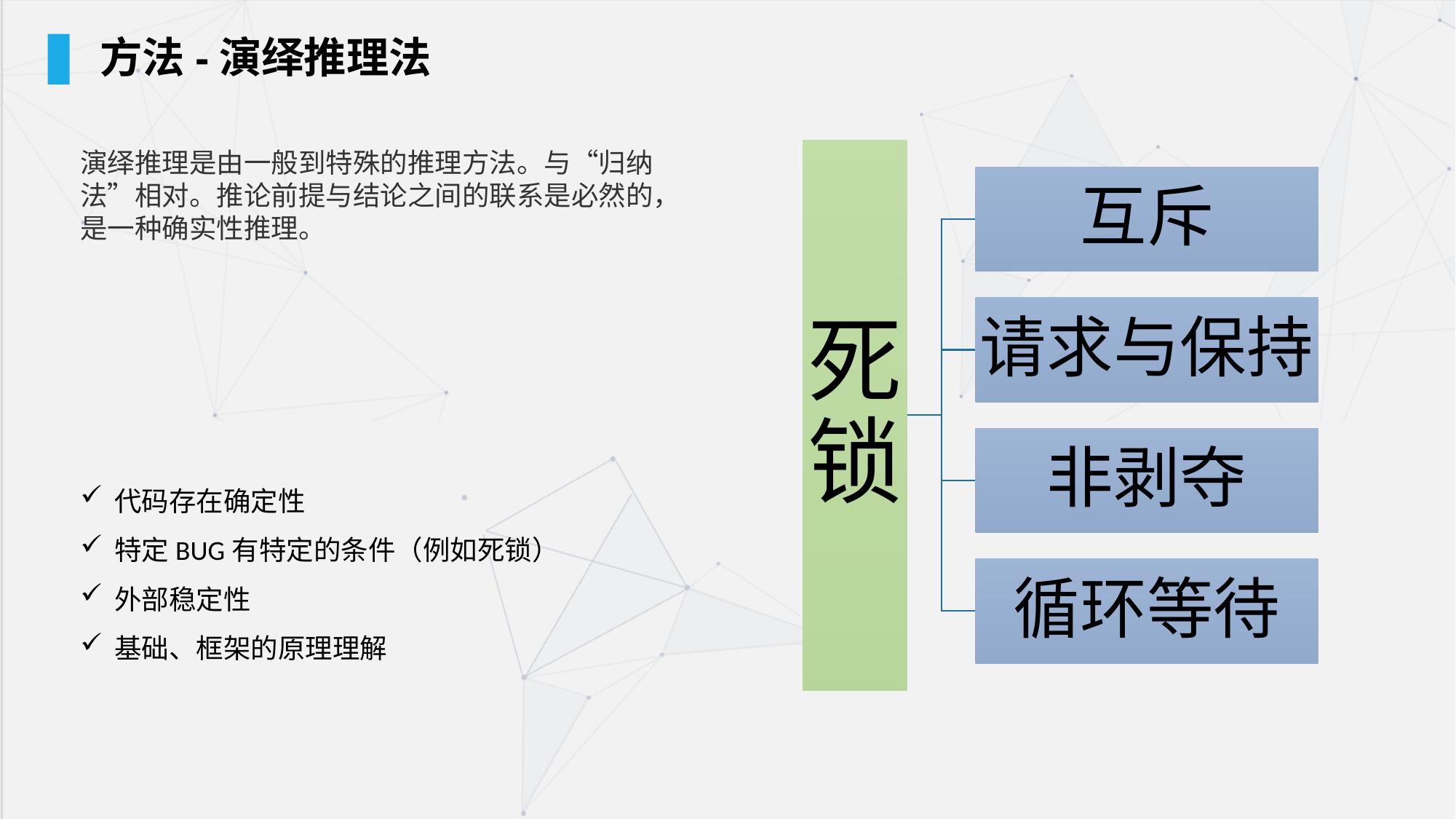

方法-演绎推理法

演绎推理是由一般到特殊的推理方法。与“归纳法”相对。推论前提与结论之间的联系是必然的，是一种确实性推理。

死锁
互斥
请求与保持
非剥夺
循环等待
代码存在确定性
特定BUG有特定的条件（例如死锁）
外部稳定性
基础、框架的原理理解